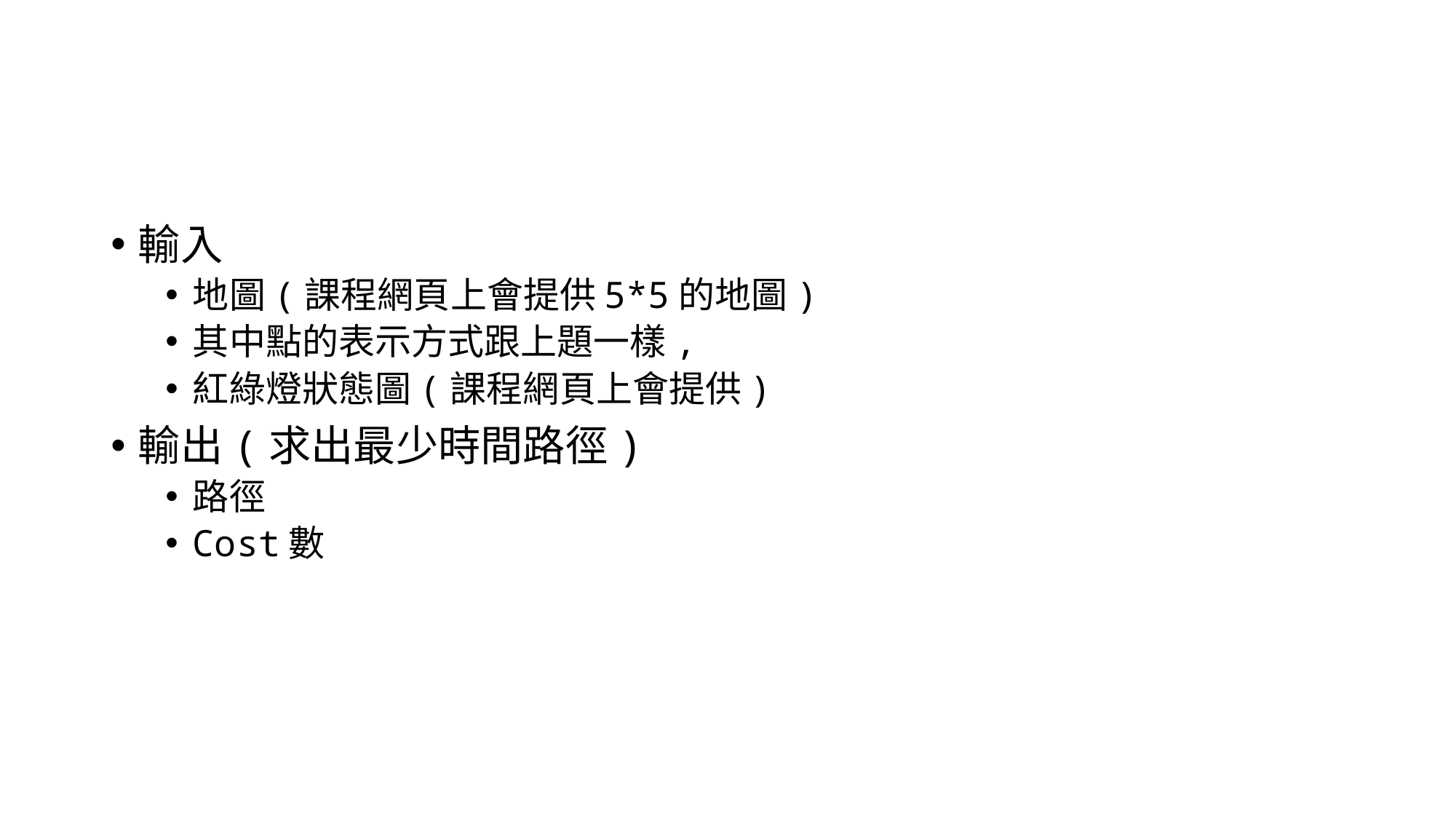

輸入
地圖(課程網頁上會提供5*5的地圖)
其中點的表示方式跟上題一樣,
紅綠燈狀態圖(課程網頁上會提供)
輸出(求出最少時間路徑)
路徑
Cost數